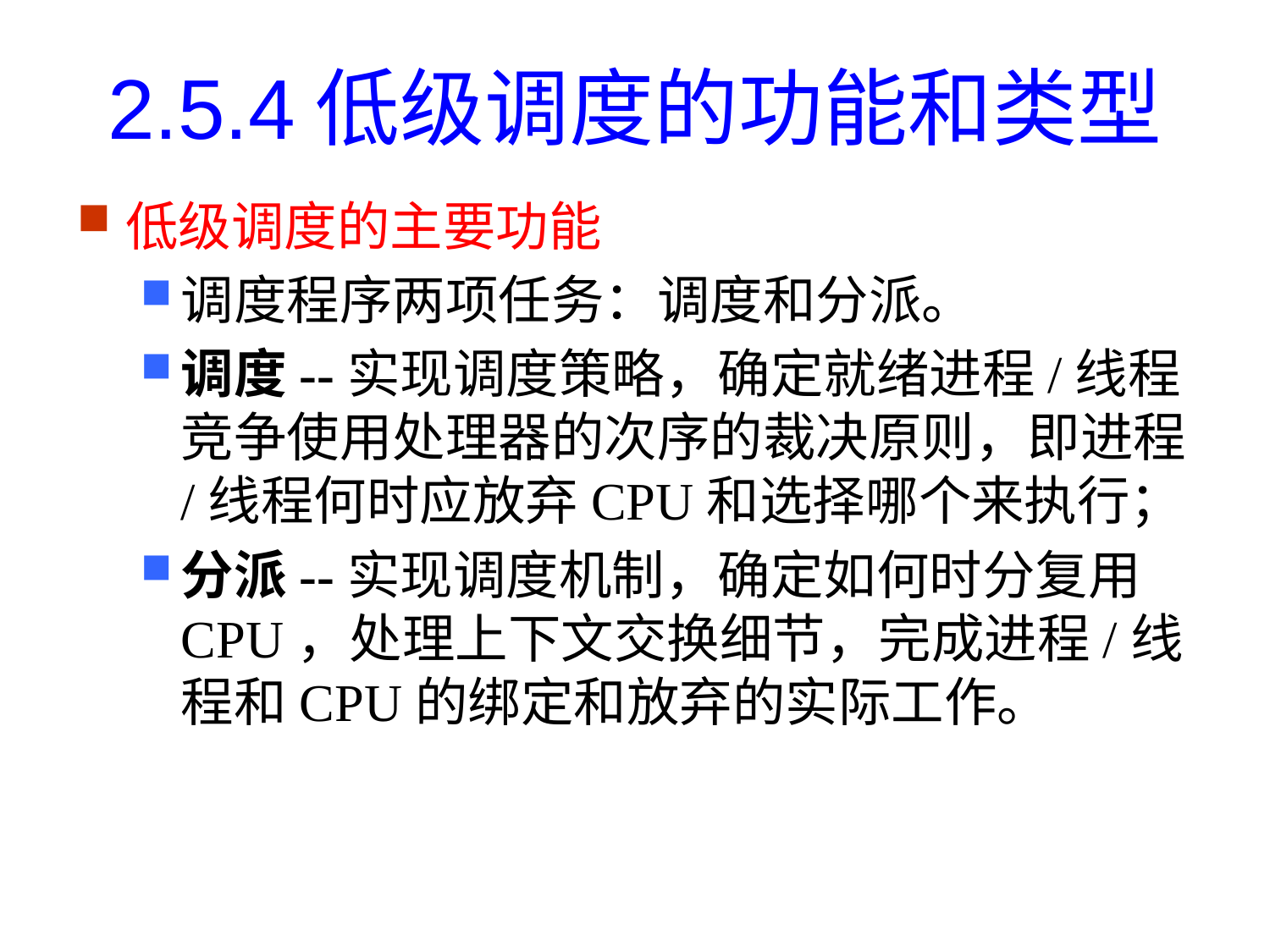

2.5.4低级调度的功能和类型
低级调度的主要功能
调度程序两项任务：调度和分派。
调度--实现调度策略，确定就绪进程/线程竞争使用处理器的次序的裁决原则，即进程/线程何时应放弃CPU和选择哪个来执行；
分派--实现调度机制，确定如何时分复用CPU，处理上下文交换细节，完成进程/线程和CPU的绑定和放弃的实际工作。